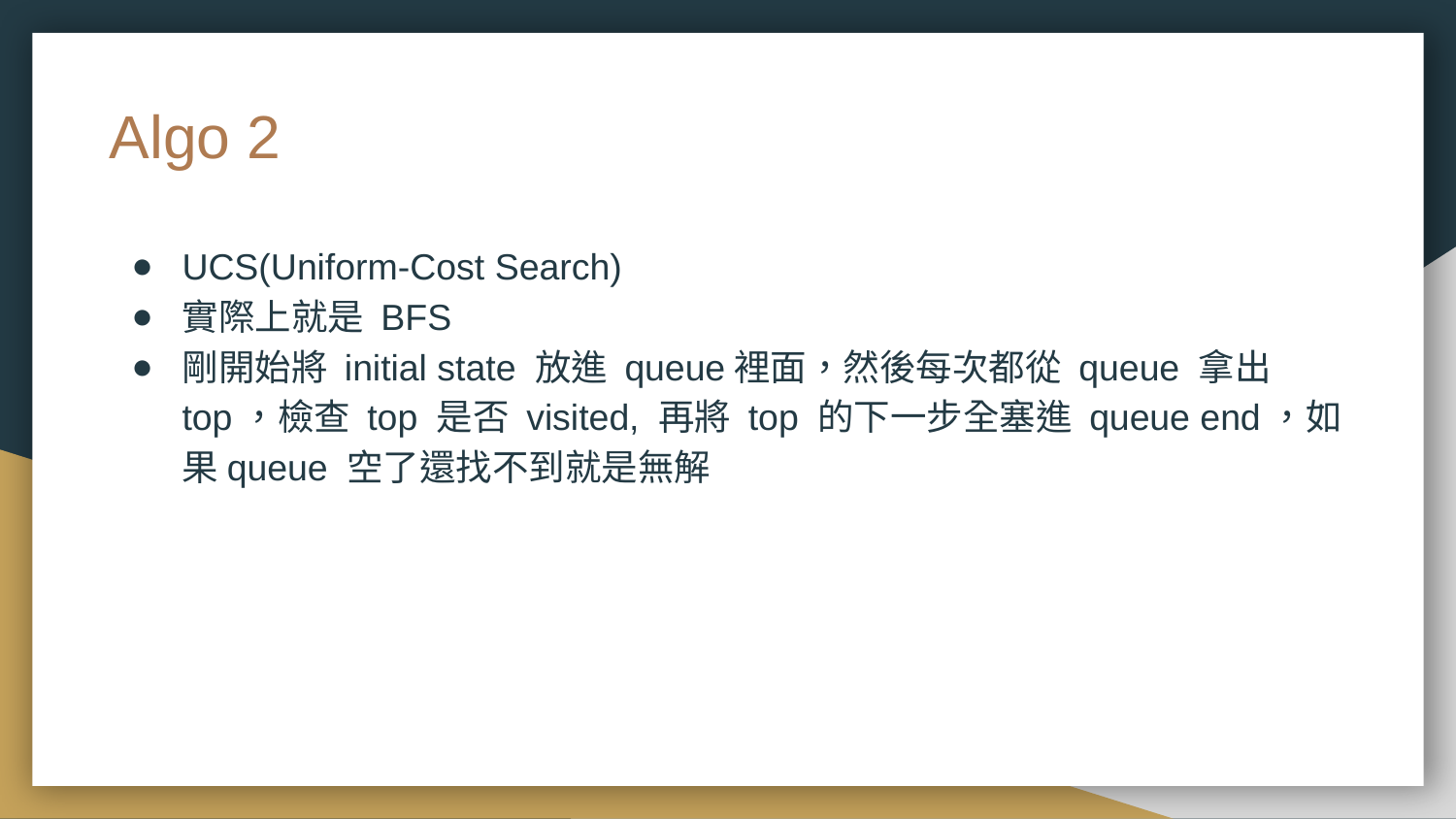

# Algo 2
UCS(Uniform-Cost Search)
實際上就是 BFS
剛開始將 initial state 放進 queue裡面，然後每次都從 queue 拿出 top，檢查 top 是否 visited, 再將 top 的下一步全塞進 queue end，如果queue 空了還找不到就是無解